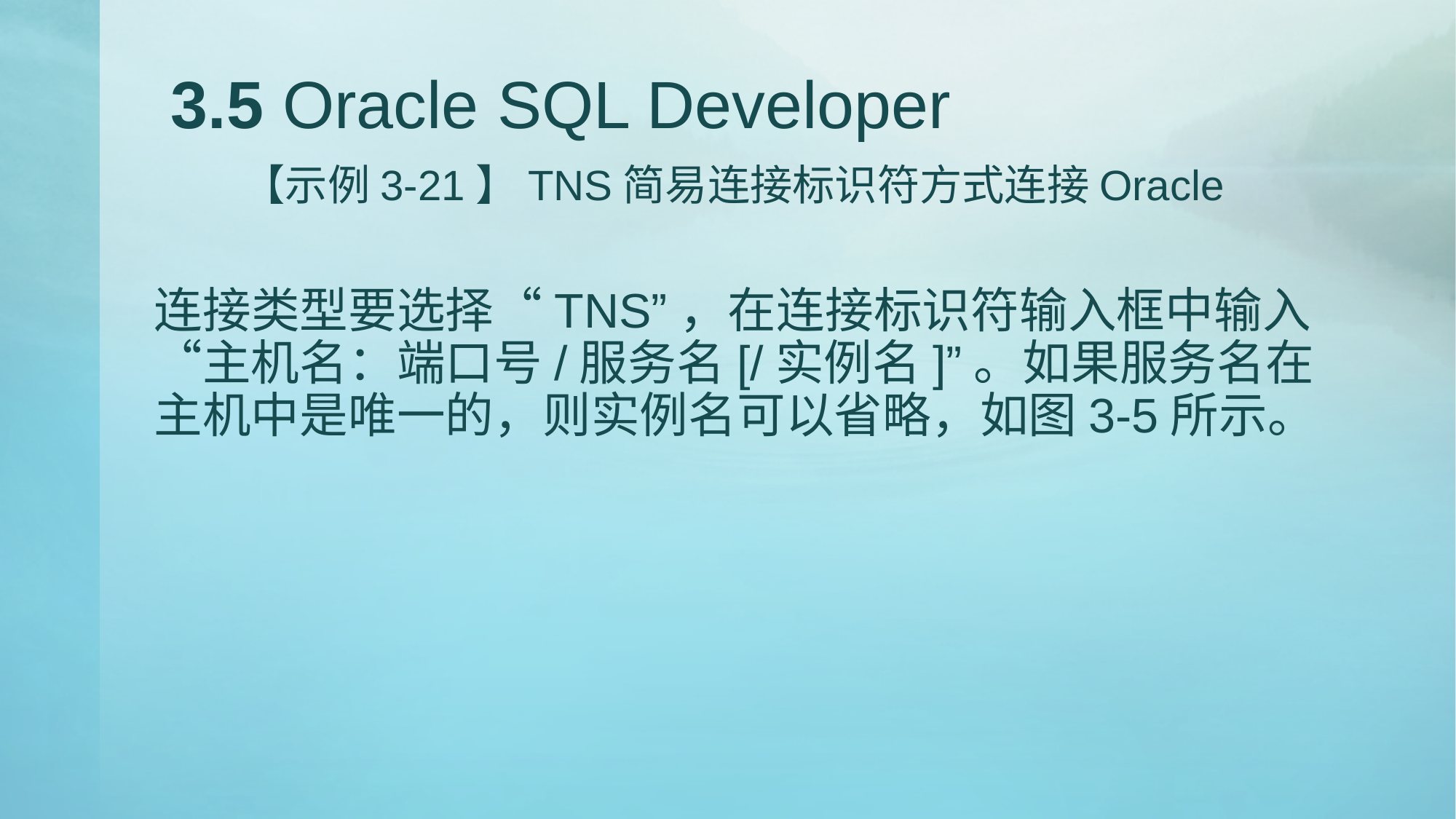

# 3.5 Oracle SQL Developer 【示例3-21】TNS简易连接标识符方式连接Oracle
连接类型要选择“TNS”，在连接标识符输入框中输入“主机名：端口号/服务名[/实例名]”。如果服务名在主机中是唯一的，则实例名可以省略，如图3-5所示。